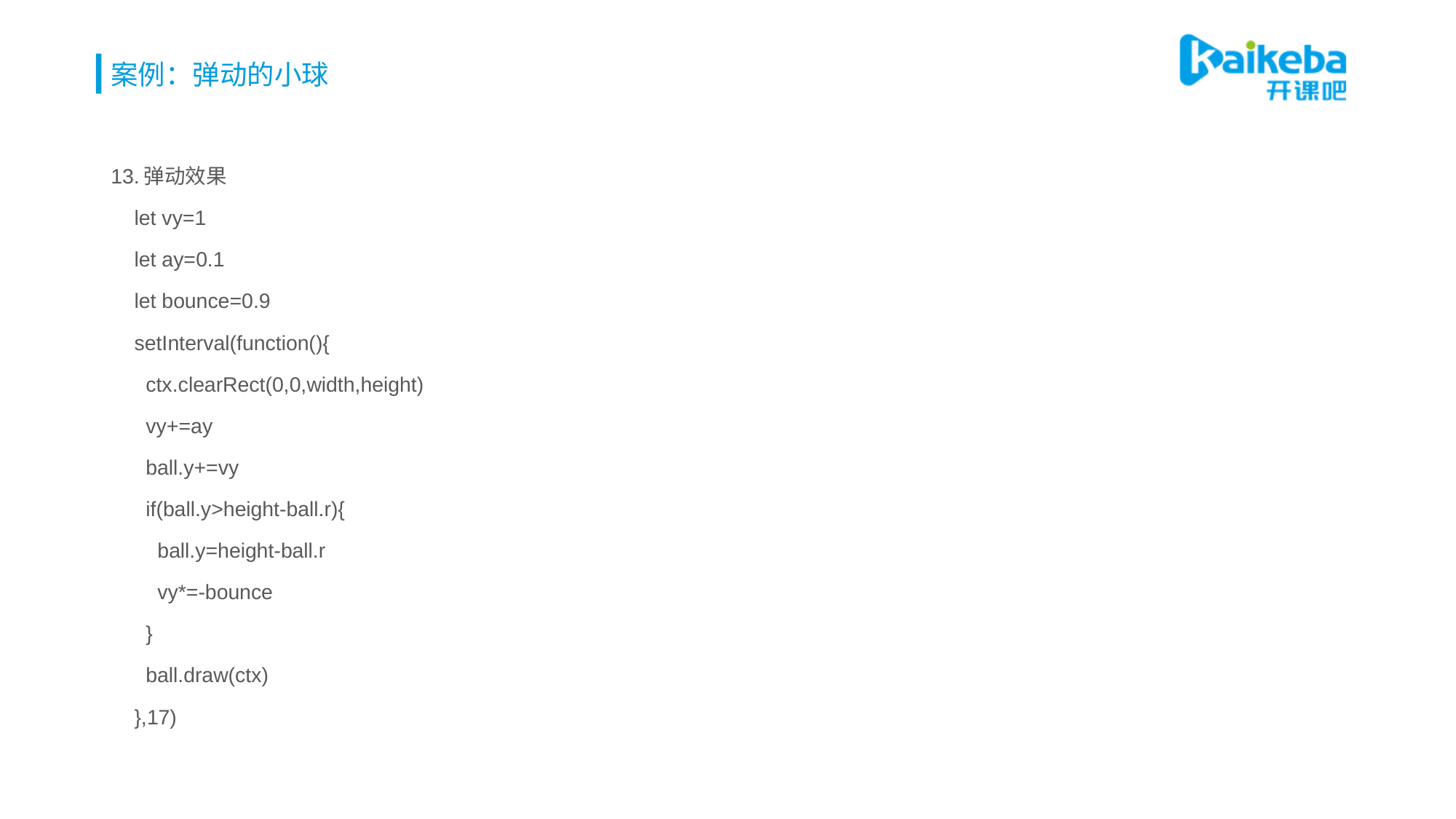

# 案例：弹动的小球
13.弹动效果
    let vy=1
    let ay=0.1
    let bounce=0.9
    setInterval(function(){
      ctx.clearRect(0,0,width,height)
      vy+=ay
      ball.y+=vy
      if(ball.y>height-ball.r){
        ball.y=height-ball.r
        vy*=-bounce
      }
      ball.draw(ctx)
    },17)